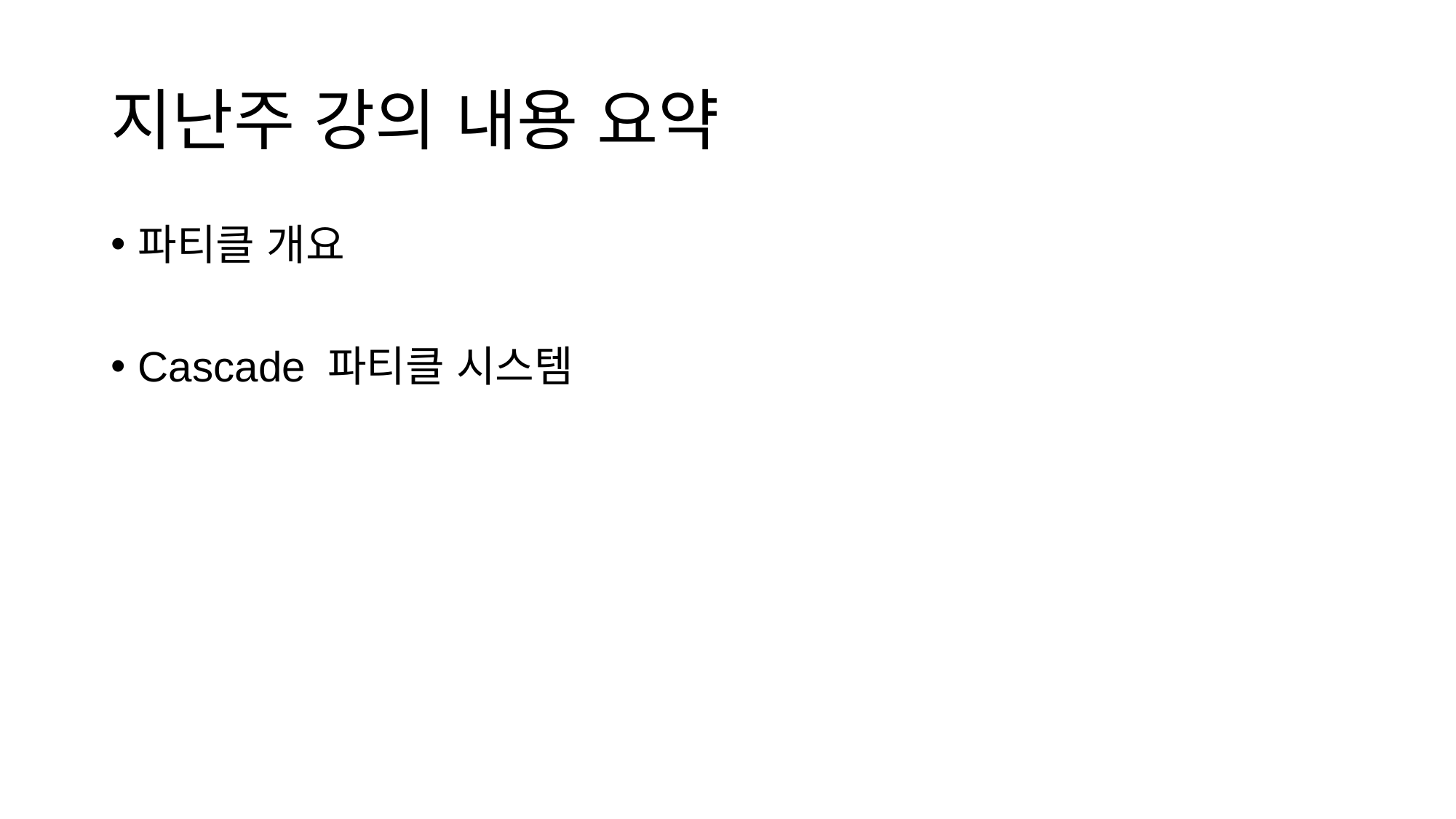

# 지난주 강의 내용 요약
파티클 개요

Cascade 파티클 시스템